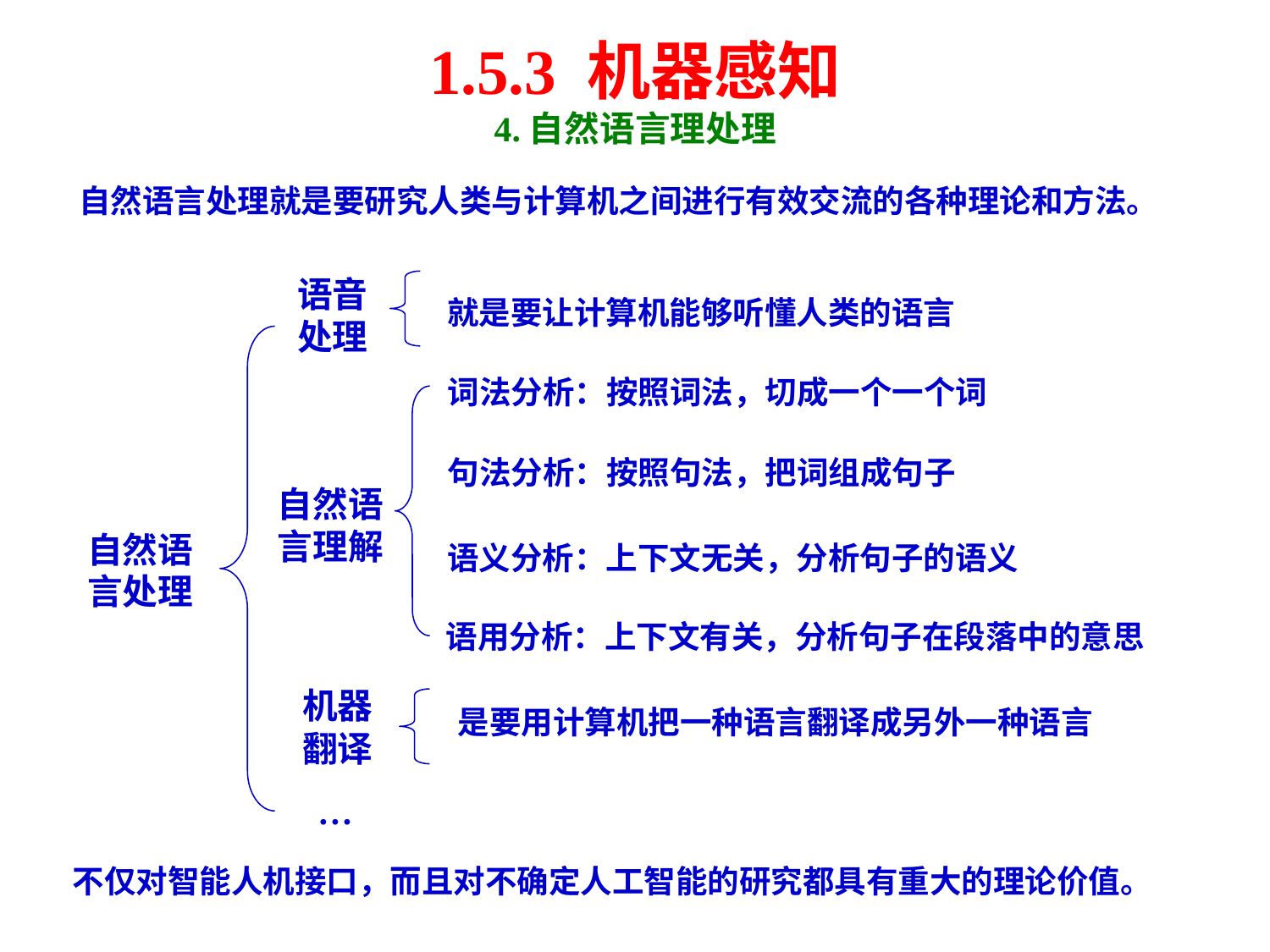

# 1.5.3 机器感知 4.自然语言理处理
    自然语言处理就是要研究人类与计算机之间进行有效交流的各种理论和方法。
语音处理

就是要让计算机能够听懂人类的语言

词法分析：按照词法，切成一个一个词

句法分析：按照句法，把词组成句子
自然语言理解
自然语言处理
语义分析：上下文无关，分析句子的语义
语用分析：上下文有关，分析句子在段落中的意思
机器翻译

是要用计算机把一种语言翻译成另外一种语言
…
    不仅对智能人机接口，而且对不确定人工智能的研究都具有重大的理论价值。
44